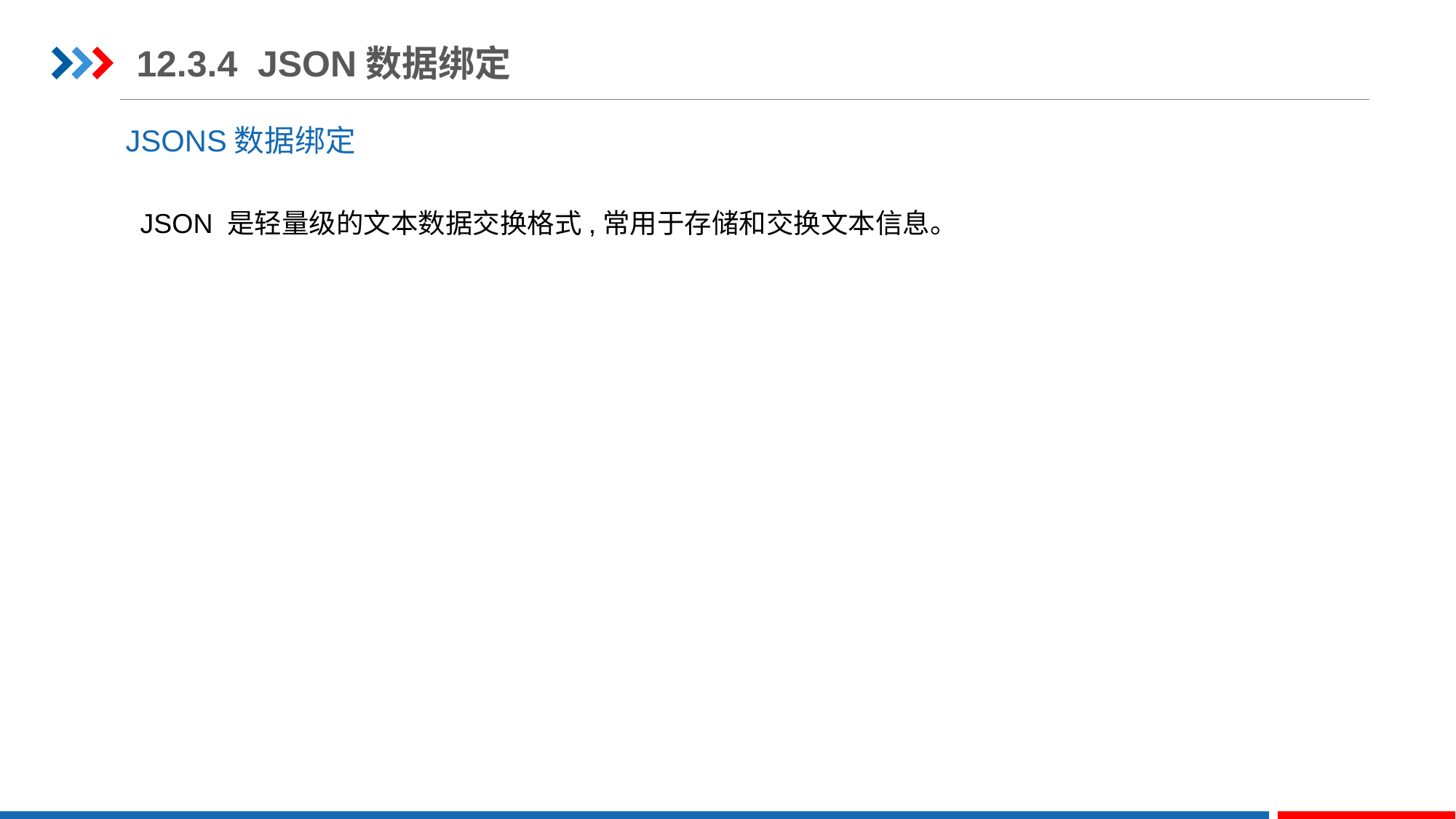

12.3.4  JSON数据绑定
JSONS数据绑定
JSON 是轻量级的文本数据交换格式,常用于存储和交换文本信息。